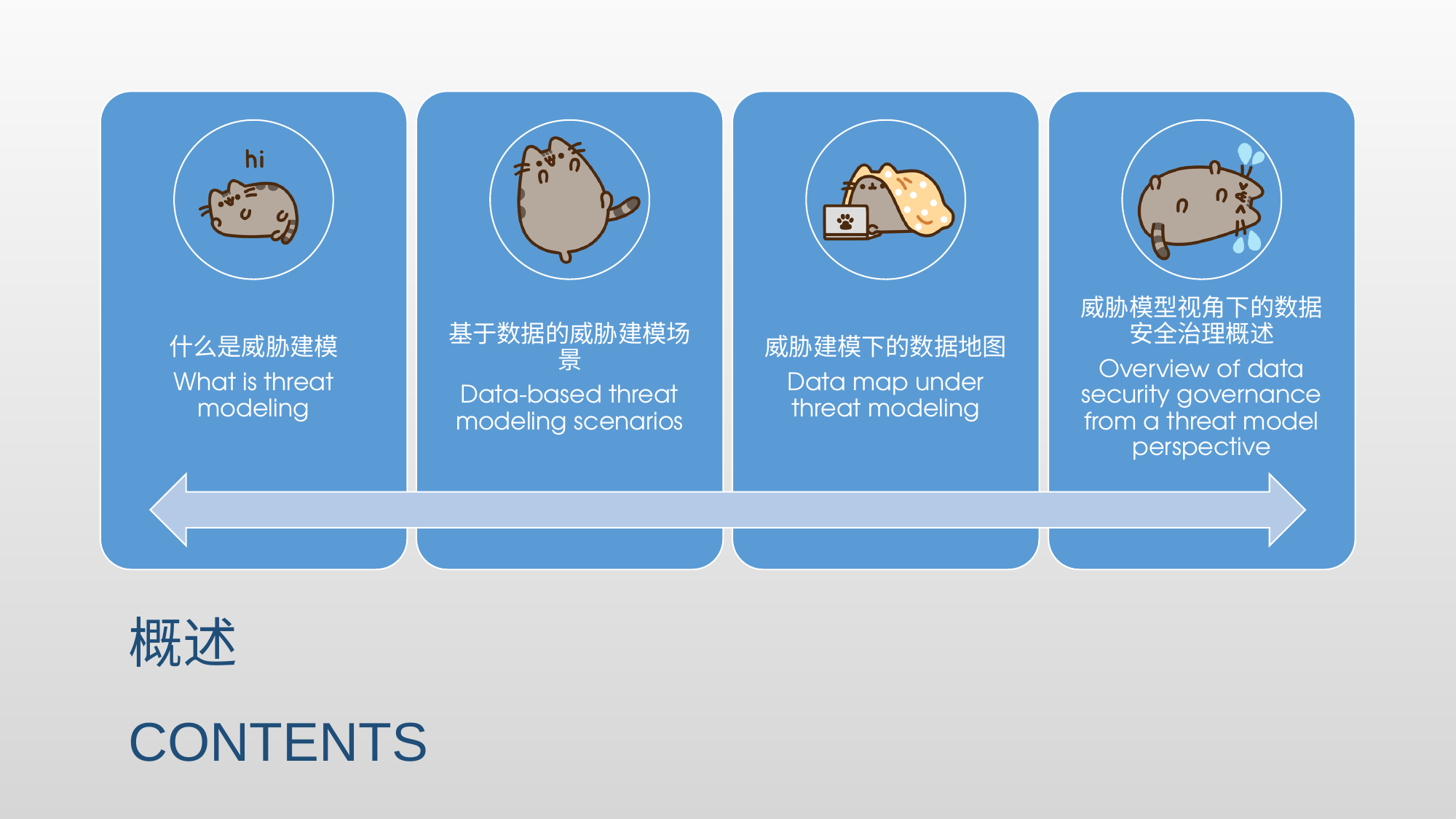

什么是威胁建模
What is threat modeling
基于数据的威胁建模场景
Data-based threat modeling scenarios
威胁建模下的数据地图
Data map under threat modeling
威胁模型视角下的数据安全治理概述
Overview of data security governance from a threat model perspective
# 概述 Contents